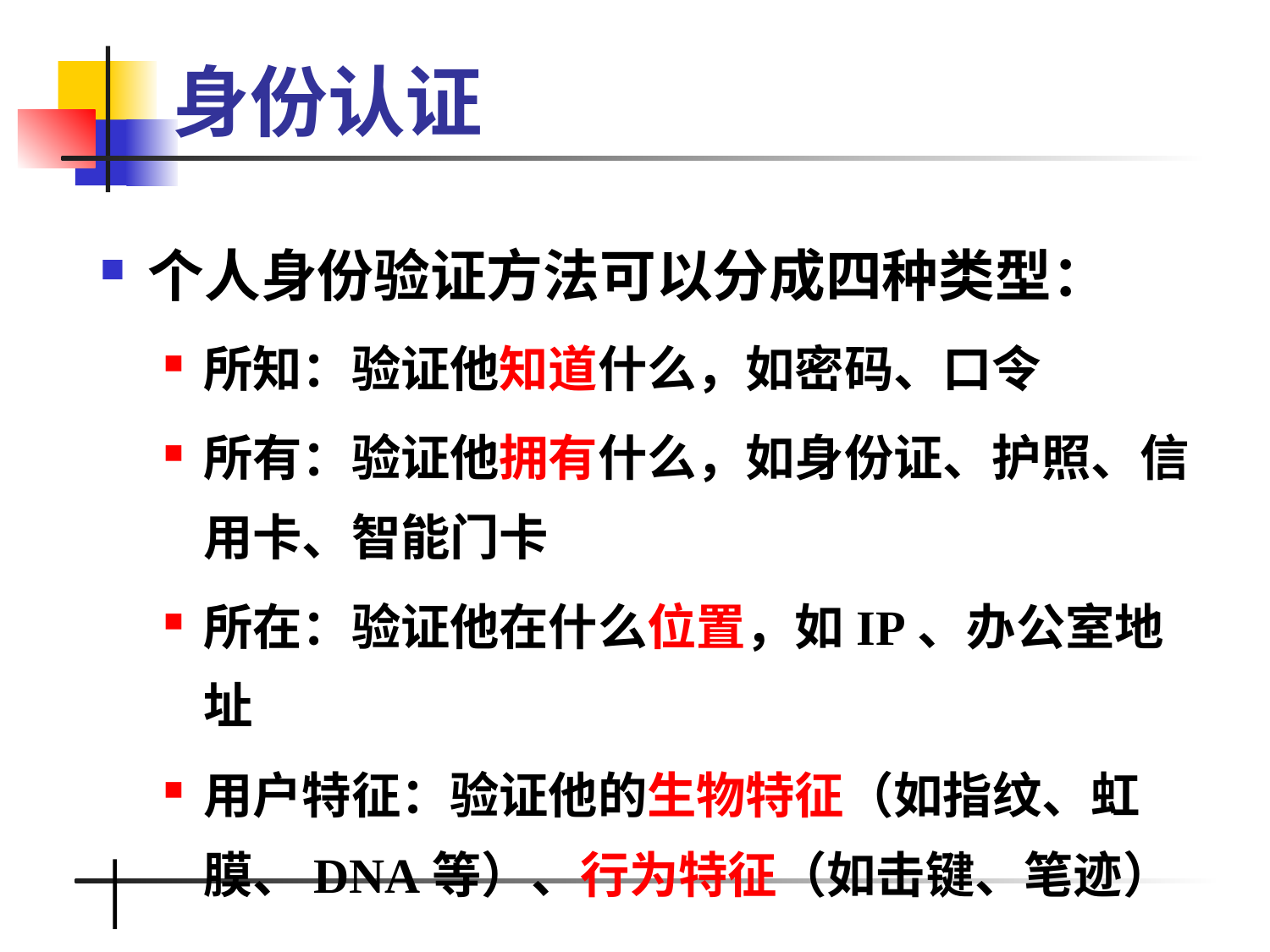

# 身份认证
个人身份验证方法可以分成四种类型：
所知：验证他知道什么，如密码、口令
所有：验证他拥有什么，如身份证、护照、信用卡、智能门卡
所在：验证他在什么位置，如IP、办公室地址
用户特征：验证他的生物特征（如指纹、虹膜、DNA等）、行为特征（如击键、笔迹）